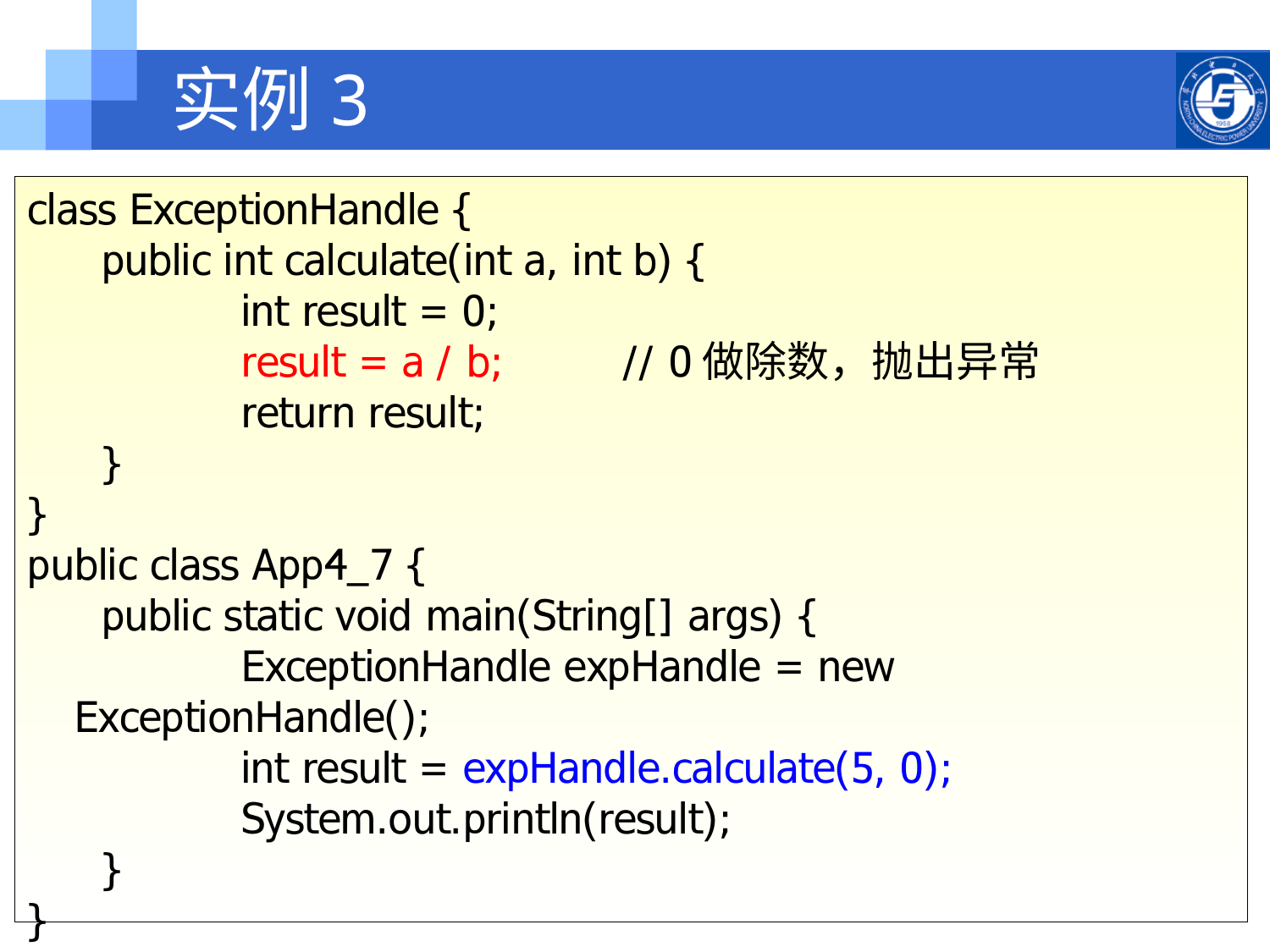

# 实例3
class ExceptionHandle {
	  public int calculate(int a, int b) {
	  	   int result = 0;
		   result = a / b;         // 0做除数，抛出异常
		   return result;
	  }
}
public class App4_7 {
	  public static void main(String[] args) {
	  	   ExceptionHandle expHandle = new ExceptionHandle();
		   int result = expHandle.calculate(5, 0);
		   System.out.println(result);
	  }
}